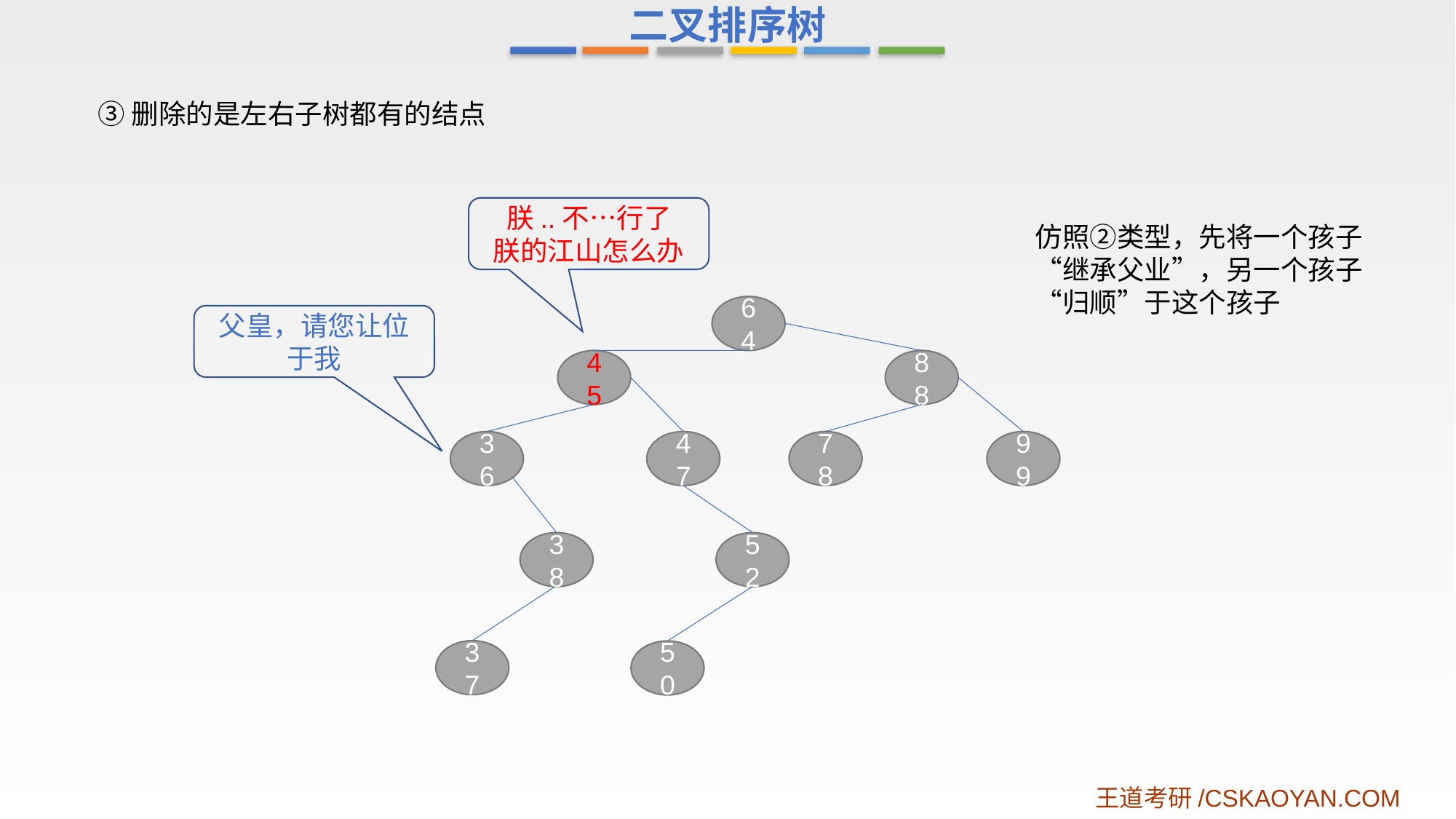

二叉排序树

③删除的是左右子树都有的结点
朕..不…行了
朕的江山怎么办
仿照②类型，先将一个孩子“继承父业”，另一个孩子“归顺”于这个孩子
64
父皇，请您让位于我
45
88
36
47
78
99
38
52
37
50
王道考研/CSKAOYAN.COM